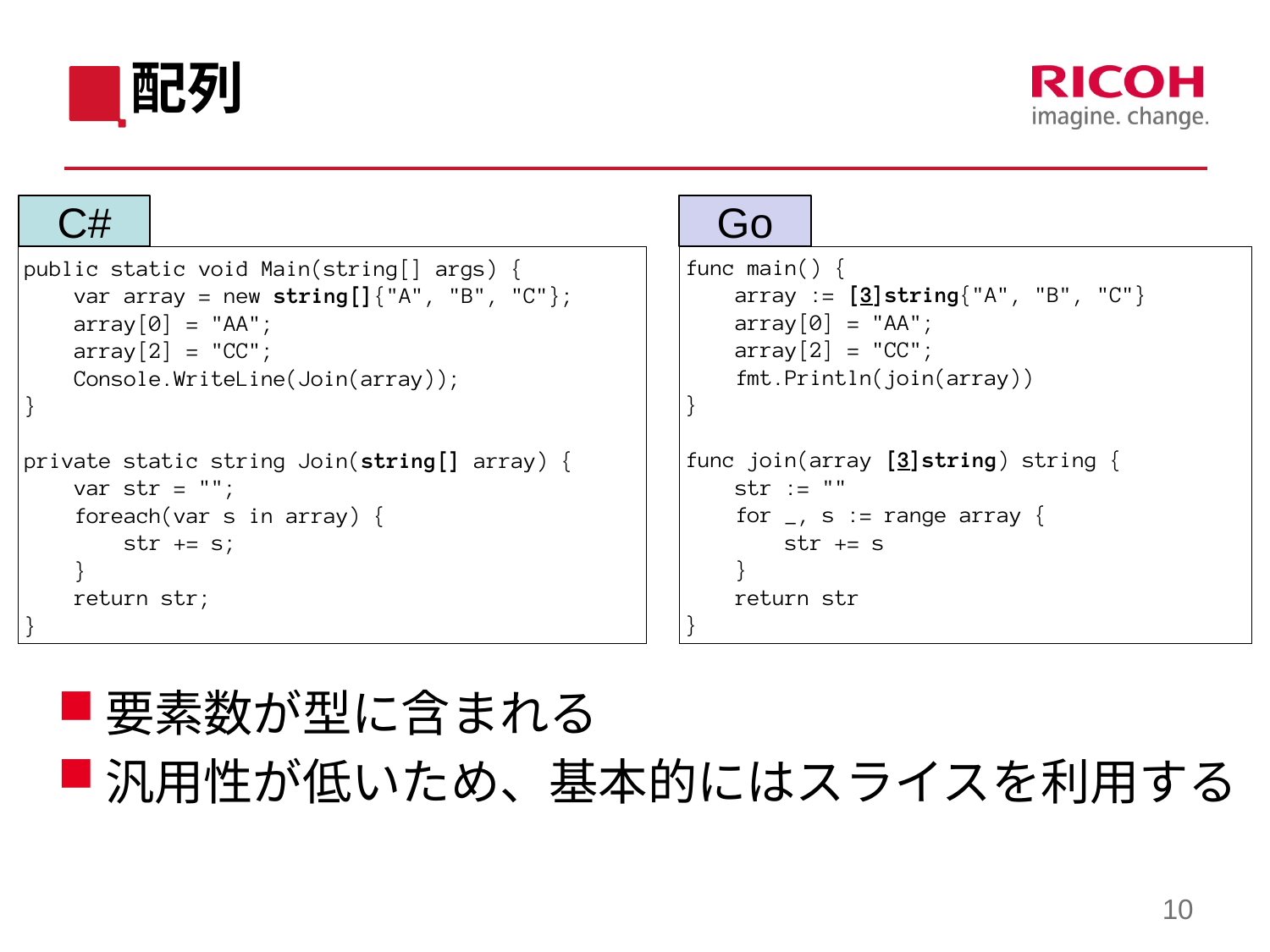

# 配列
C#

Go

func main() {
    array := [3]string{"A", "B", "C"}
    array[0] = "AA";
    array[2] = "CC";
    fmt.Println(join(array))
}

func join(array [3]string) string {
    str := ""
    for _, s := range array {
        str += s
    }
    return str
}
public static void Main(string[] args) {
    var array = new string[]{"A", "B", "C"};
    array[0] = "AA";
    array[2] = "CC";
    Console.WriteLine(Join(array));
}

private static string Join(string[] array) {
    var str = "";
    foreach(var s in array) {
        str += s;
    }
    return str;
}
要素数が型に含まれる
汎用性が低いため、基本的にはスライスを利用する
10